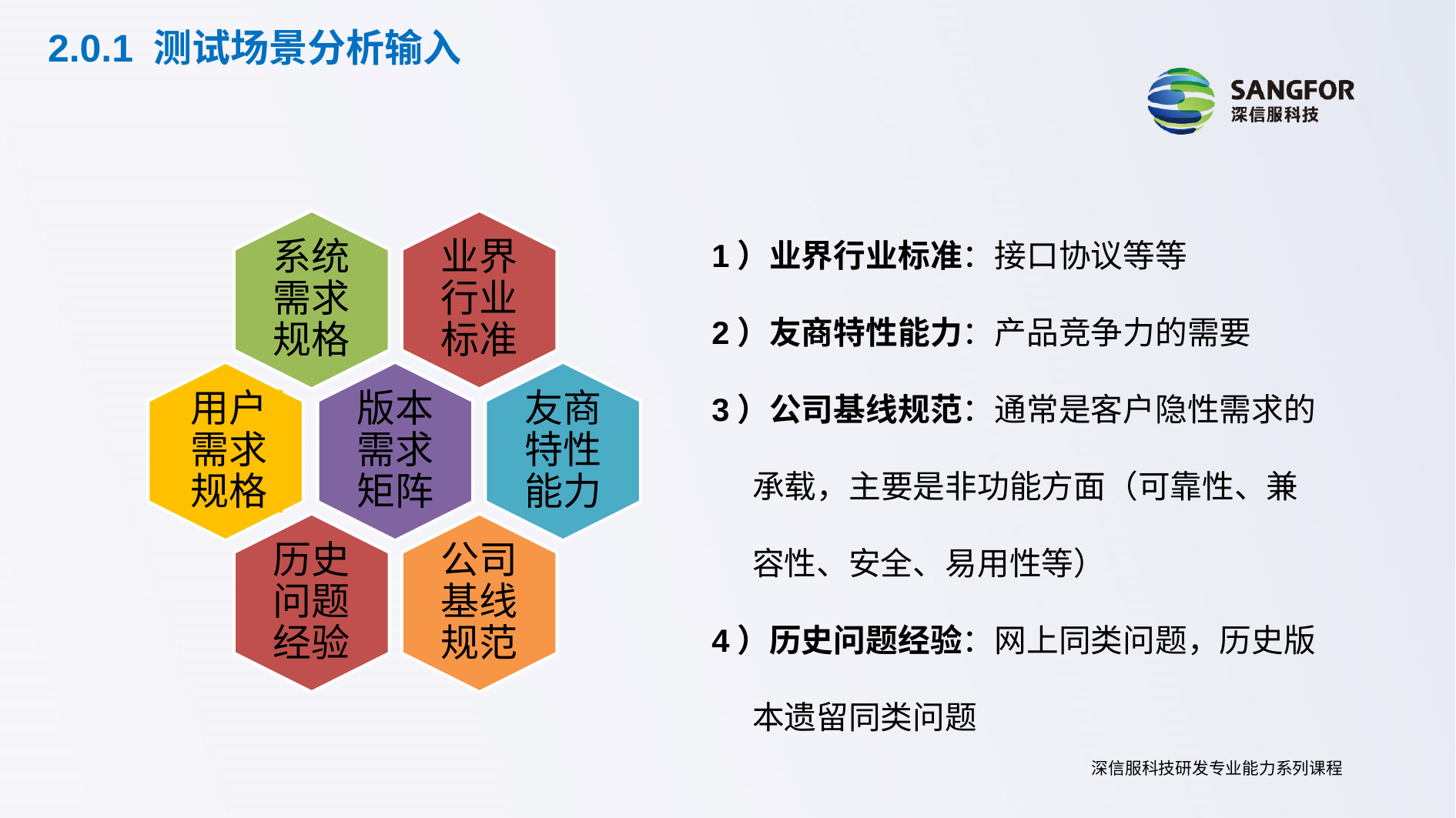

2.0.1 测试场景分析输入
1）业界行业标准：接口协议等等
2）友商特性能力：产品竞争力的需要
3）公司基线规范：通常是客户隐性需求的承载，主要是非功能方面（可靠性、兼容性、安全、易用性等）
4）历史问题经验：网上同类问题，历史版本遗留同类问题
系统需求规格
业界行业标准
版本需求矩阵
友商特性能力

用户需求规格

历史问题经验
公司基线规范